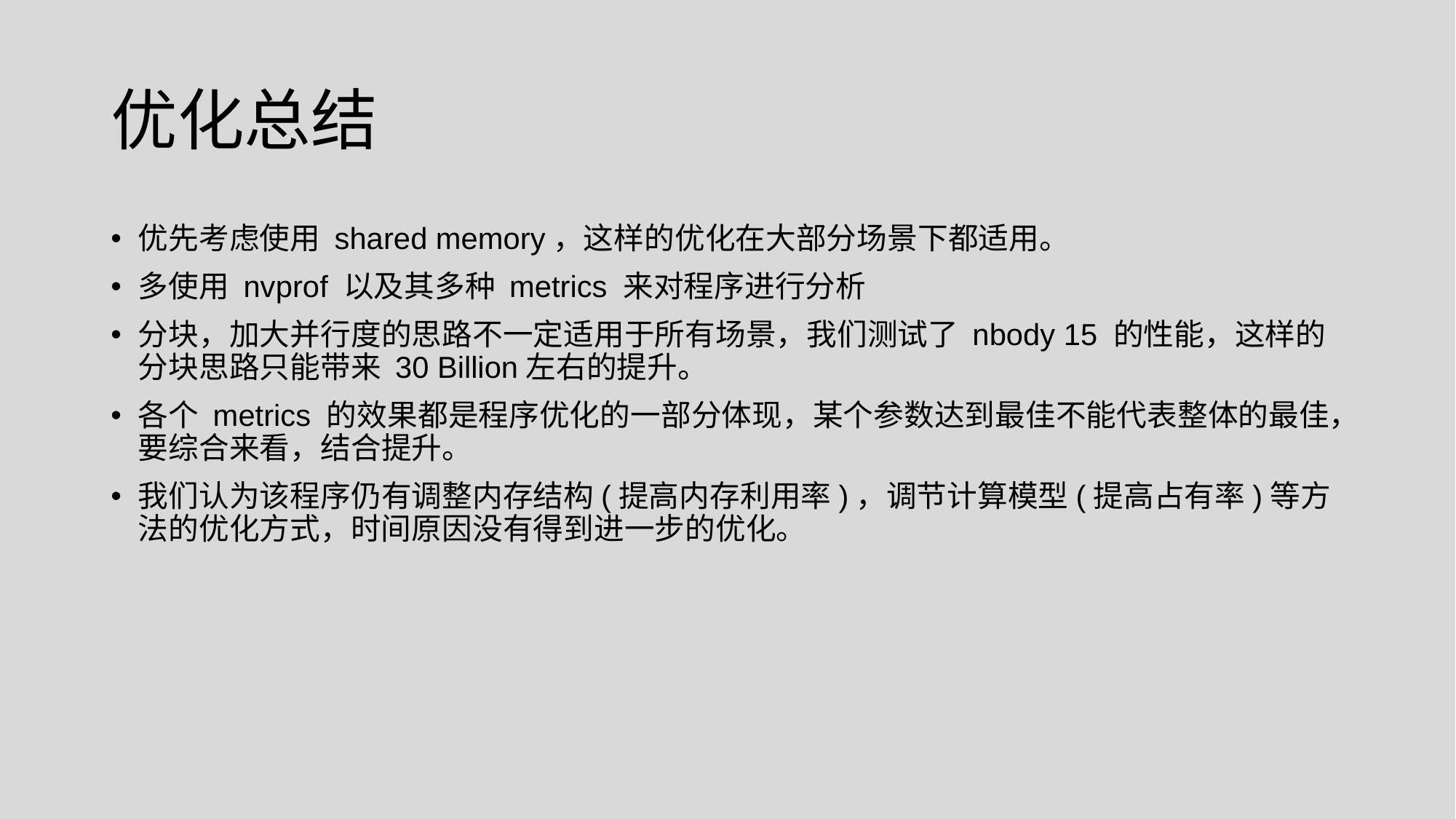

# 优化总结
优先考虑使用 shared memory，这样的优化在大部分场景下都适用。
多使用 nvprof 以及其多种 metrics 来对程序进行分析
分块，加大并行度的思路不一定适用于所有场景，我们测试了 nbody 15 的性能，这样的分块思路只能带来 30 Billion左右的提升。
各个 metrics 的效果都是程序优化的一部分体现，某个参数达到最佳不能代表整体的最佳，要综合来看，结合提升。
我们认为该程序仍有调整内存结构(提高内存利用率)，调节计算模型(提高占有率)等方法的优化方式，时间原因没有得到进一步的优化。